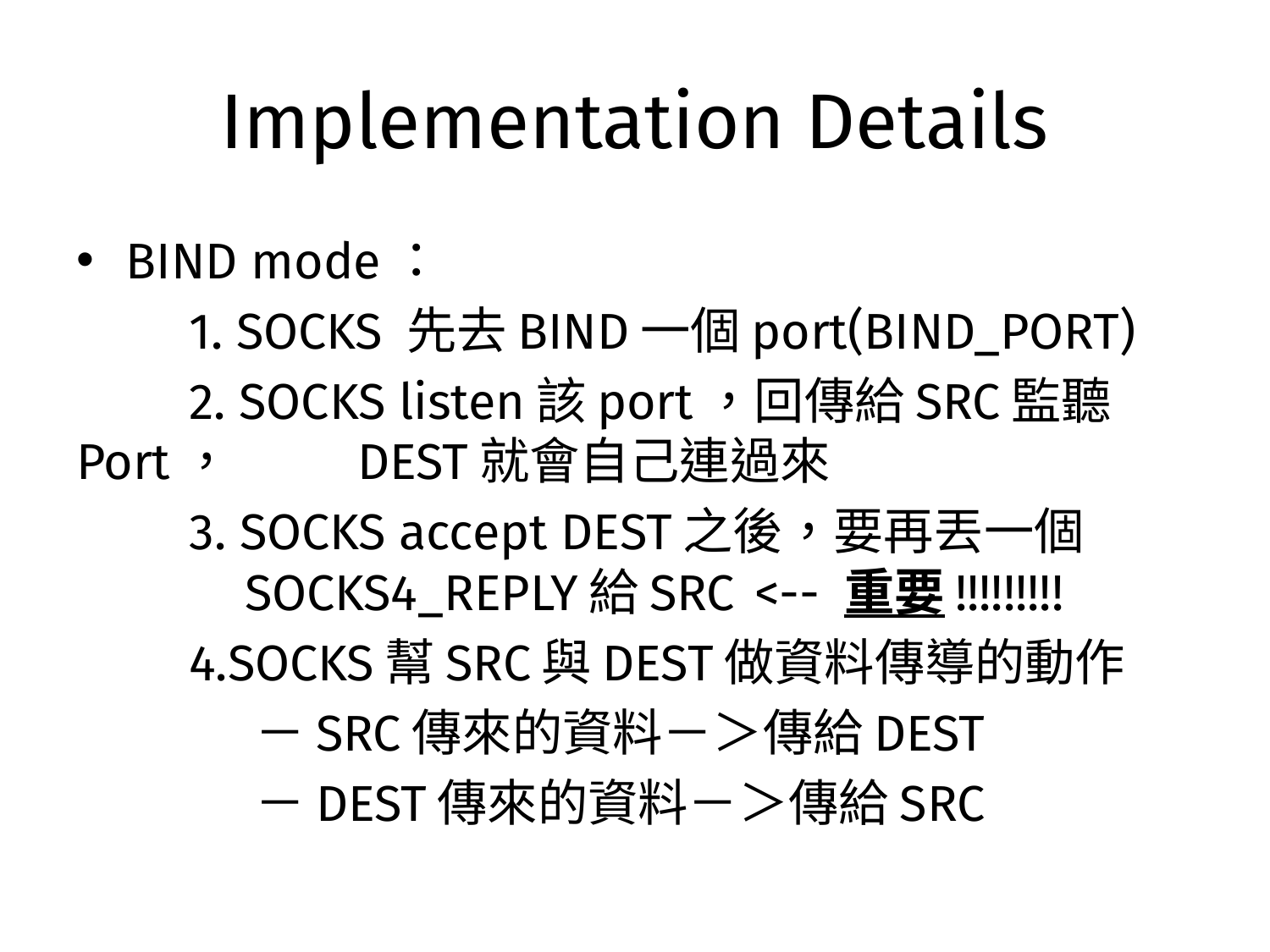

# Implementation Details
BIND mode：
	1. SOCKS 先去BIND一個port(BIND_PORT)
	2. SOCKS listen該port，回傳給SRC監聽Port，	    DEST就會自己連過來
	3. SOCKS accept DEST之後，要再丟一個	  	    SOCKS4_REPLY給SRC	<-- 重要!!!!!!!!!
	4.SOCKS幫SRC與DEST做資料傳導的動作
               －SRC傳來的資料－＞傳給DEST
               －DEST傳來的資料－＞傳給SRC